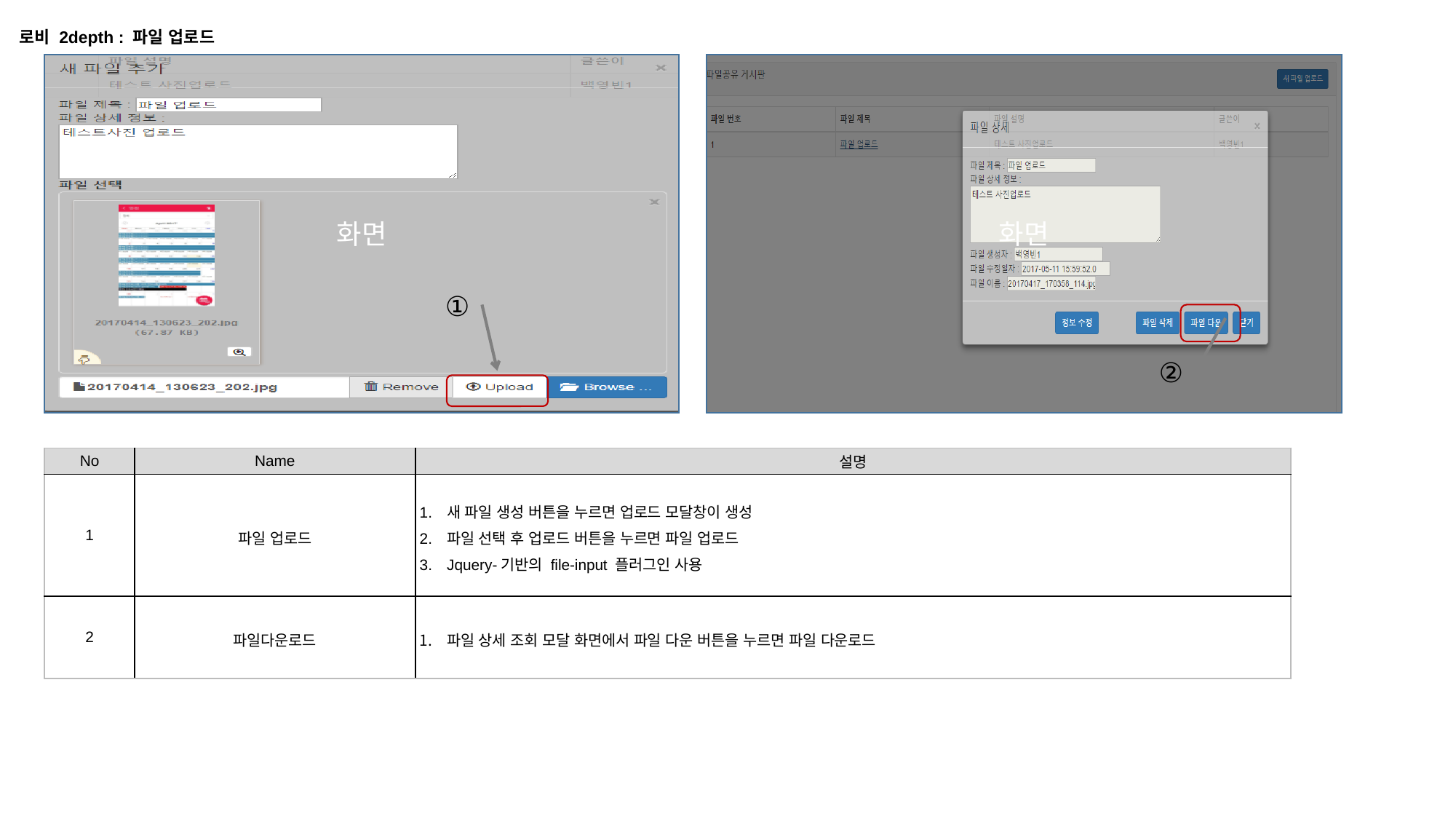

로비 2depth : 파일 업로드
화면
화면
①

②

| No | Name | 설명 |
| --- | --- | --- |
| 1 | 파일 업로드 | 새 파일 생성 버튼을 누르면 업로드 모달창이 생성 파일 선택 후 업로드 버튼을 누르면 파일 업로드 Jquery-기반의 file-input 플러그인 사용 |
| 2 | 파일다운로드 | 파일 상세 조회 모달 화면에서 파일 다운 버튼을 누르면 파일 다운로드 |